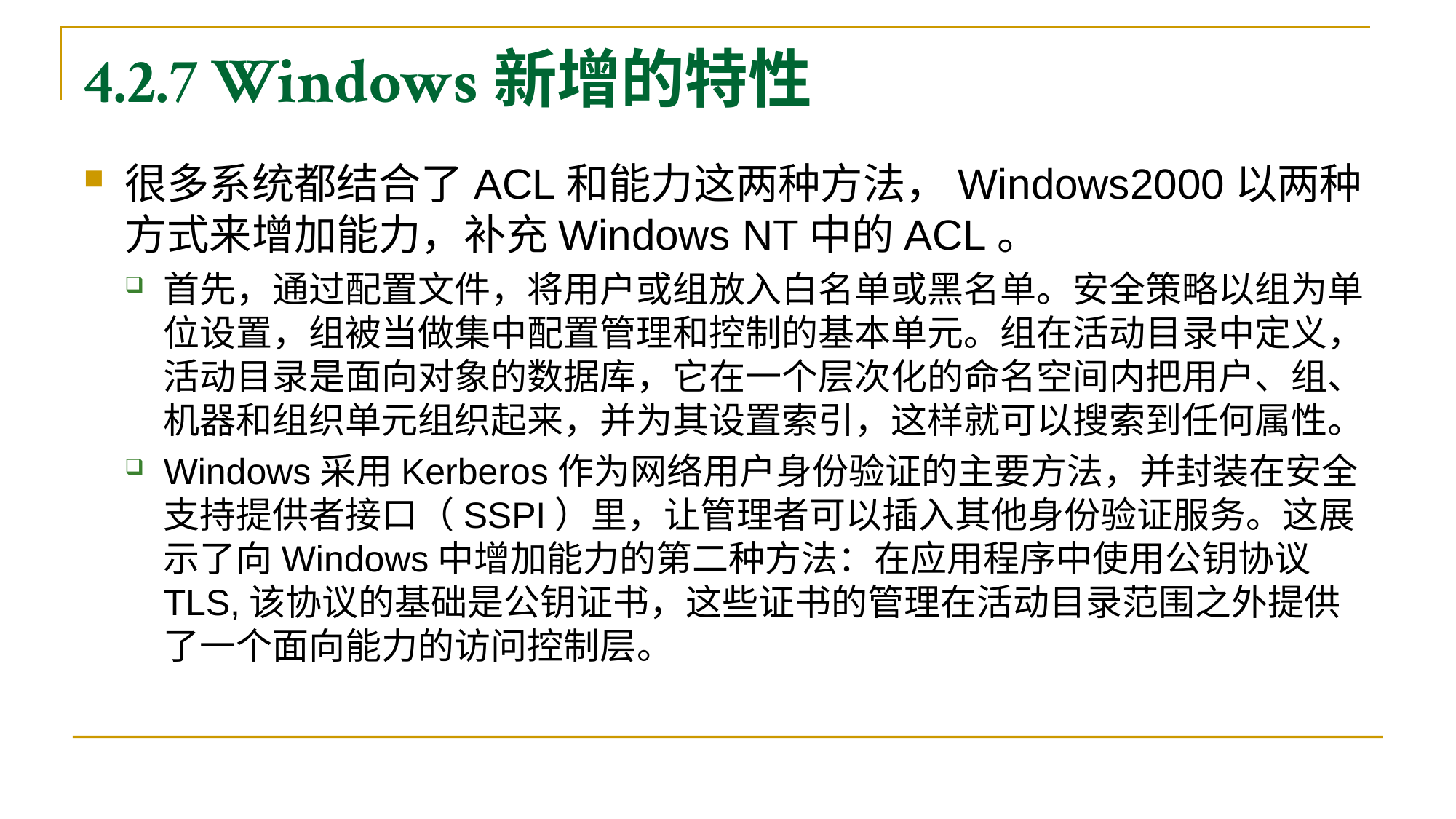

# 4.2.7 Windows新增的特性
很多系统都结合了ACL和能力这两种方法，Windows2000以两种方式来增加能力，补充Windows NT中的ACL。
首先，通过配置文件，将用户或组放入白名单或黑名单。安全策略以组为单位设置，组被当做集中配置管理和控制的基本单元。组在活动目录中定义，活动目录是面向对象的数据库，它在一个层次化的命名空间内把用户、组、机器和组织单元组织起来，并为其设置索引，这样就可以搜索到任何属性。
Windows采用Kerberos作为网络用户身份验证的主要方法，并封装在安全支持提供者接口（SSPI）里，让管理者可以插入其他身份验证服务。这展示了向Windows中增加能力的第二种方法：在应用程序中使用公钥协议TLS,该协议的基础是公钥证书，这些证书的管理在活动目录范围之外提供了一个面向能力的访问控制层。